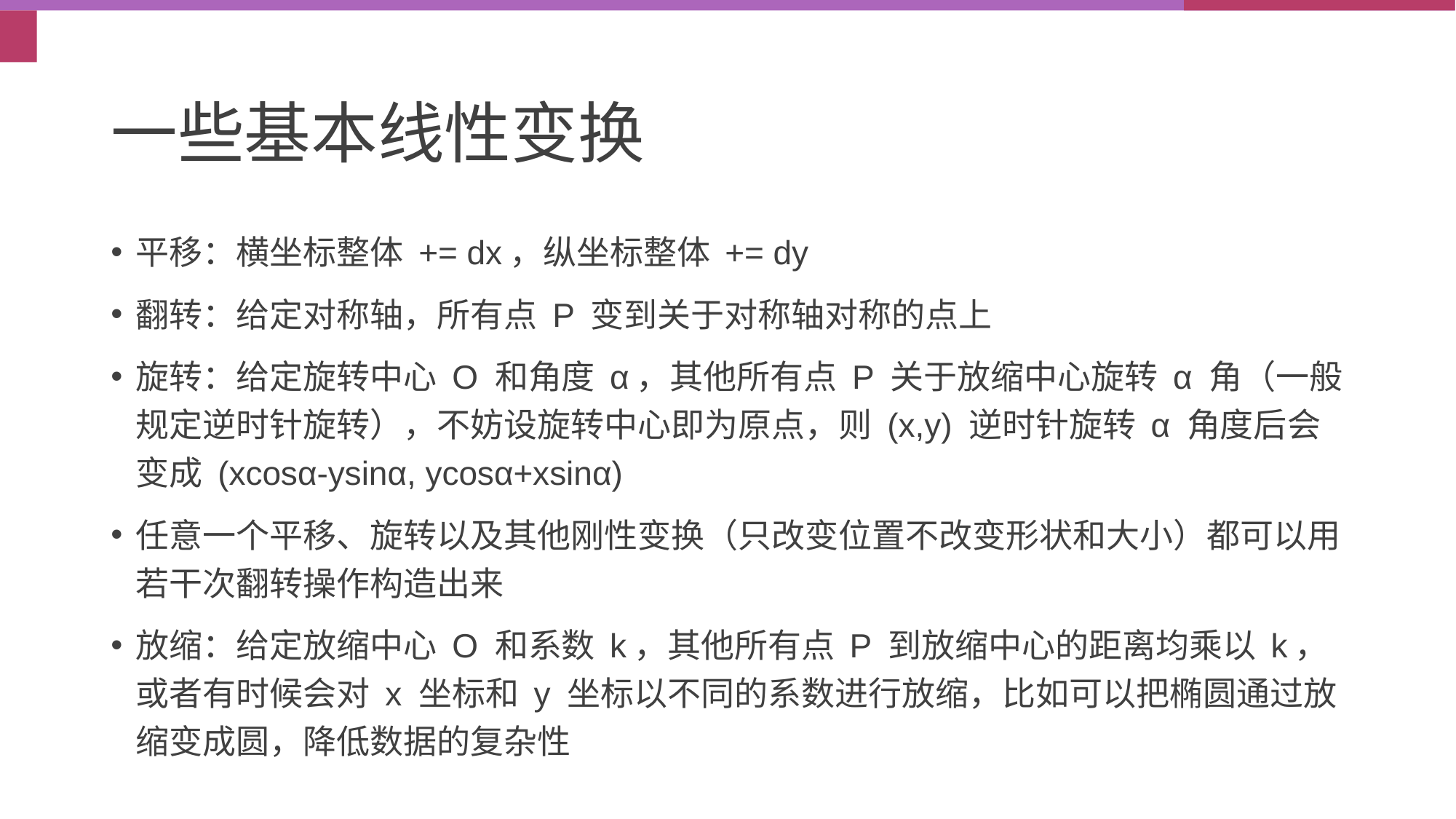

# 一些基本线性变换
平移：横坐标整体 += dx，纵坐标整体 += dy
翻转：给定对称轴，所有点 P 变到关于对称轴对称的点上
旋转：给定旋转中心 O 和角度 α，其他所有点 P 关于放缩中心旋转 α 角（一般规定逆时针旋转），不妨设旋转中心即为原点，则 (x,y) 逆时针旋转 α 角度后会变成 (xcosα-ysinα, ycosα+xsinα)
任意一个平移、旋转以及其他刚性变换（只改变位置不改变形状和大小）都可以用若干次翻转操作构造出来
放缩：给定放缩中心 O 和系数 k，其他所有点 P 到放缩中心的距离均乘以 k，或者有时候会对 x 坐标和 y 坐标以不同的系数进行放缩，比如可以把椭圆通过放缩变成圆，降低数据的复杂性